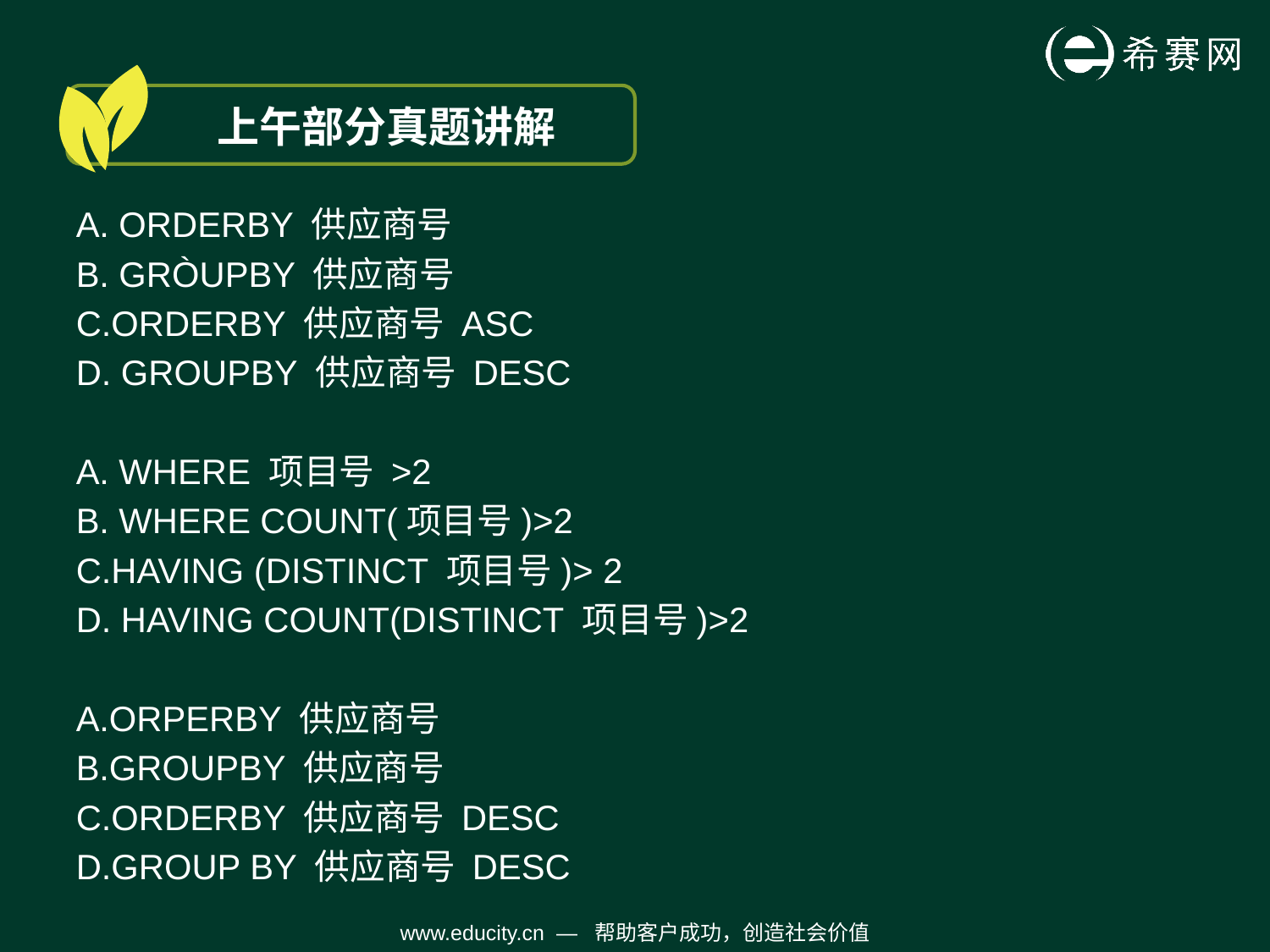

上午部分真题讲解
A. ORDERBY 供应商号
B. GRÒUPBY 供应商号
C.ORDERBY 供应商号 ASC
D. GROUPBY 供应商号 DESC

A. WHERE 项目号 >2
B. WHERE COUNT(项目号)>2
C.HAVING (DISTINCT 项目号)> 2
D. HAVING COUNT(DISTINCT 项目号)>2

A.ORPERBY 供应商号
B.GROUPBY 供应商号
C.ORDERBY 供应商号 DESC
D.GROUP BY 供应商号 DESC